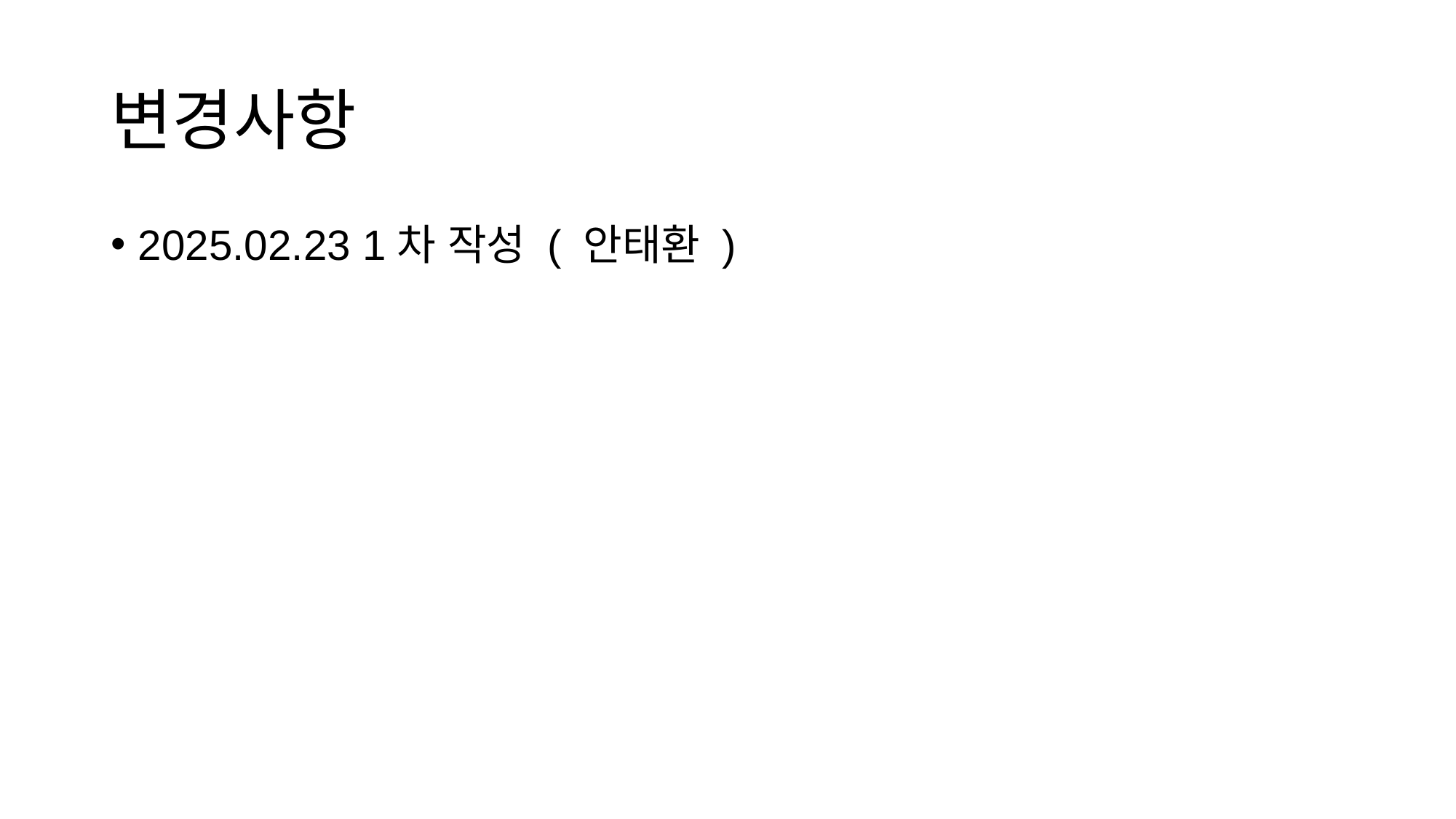

# 변경사항
2025.02.23 1차 작성 ( 안태환 )